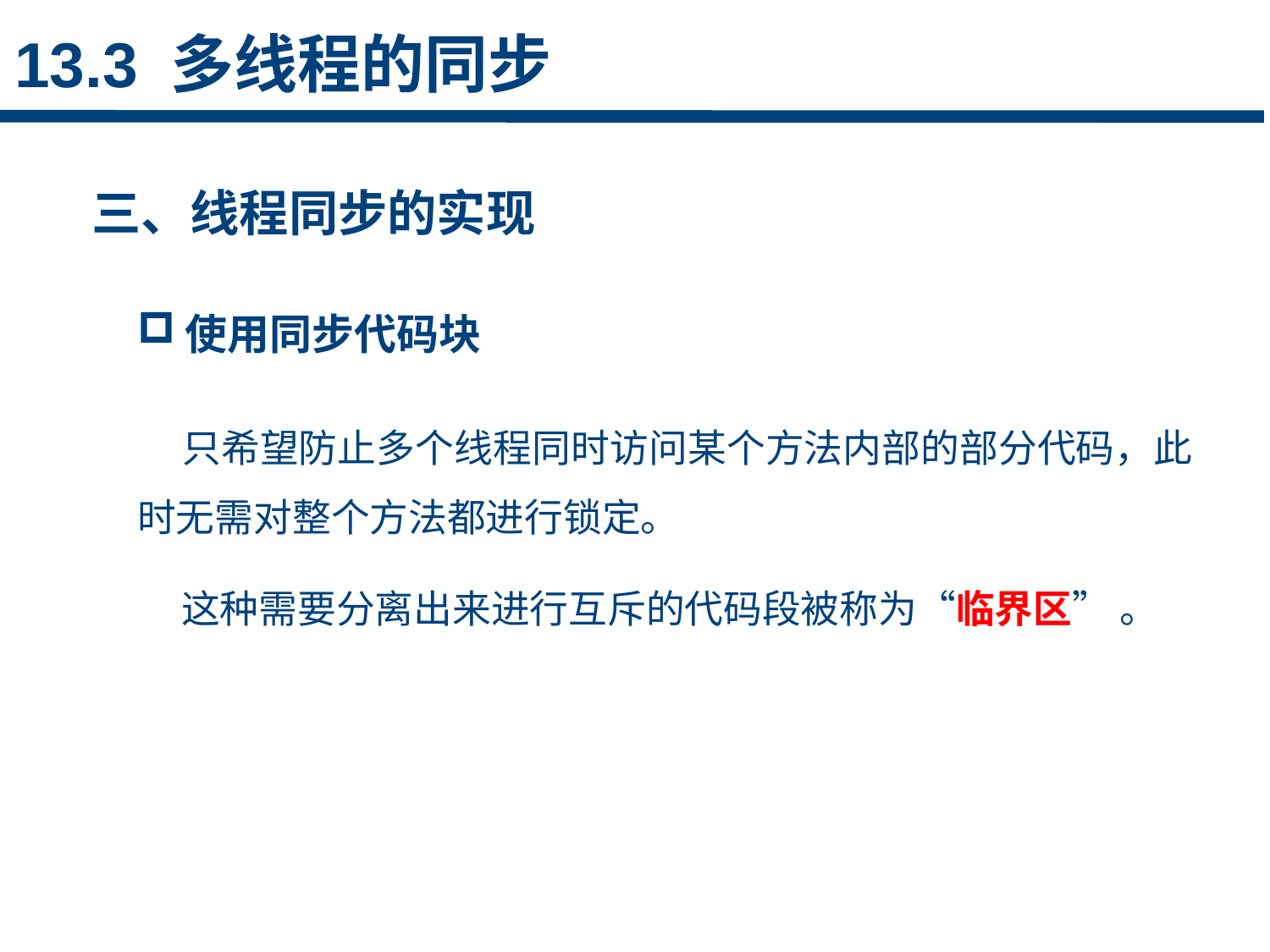

13.3 多线程的同步
三、线程同步的实现
点击添加文本
使用同步代码块
    只希望防止多个线程同时访问某个方法内部的部分代码，此时无需对整个方法都进行锁定。
    这种需要分离出来进行互斥的代码段被称为“临界区” 。
点击添加文本
点击添加文本
点击添加文本